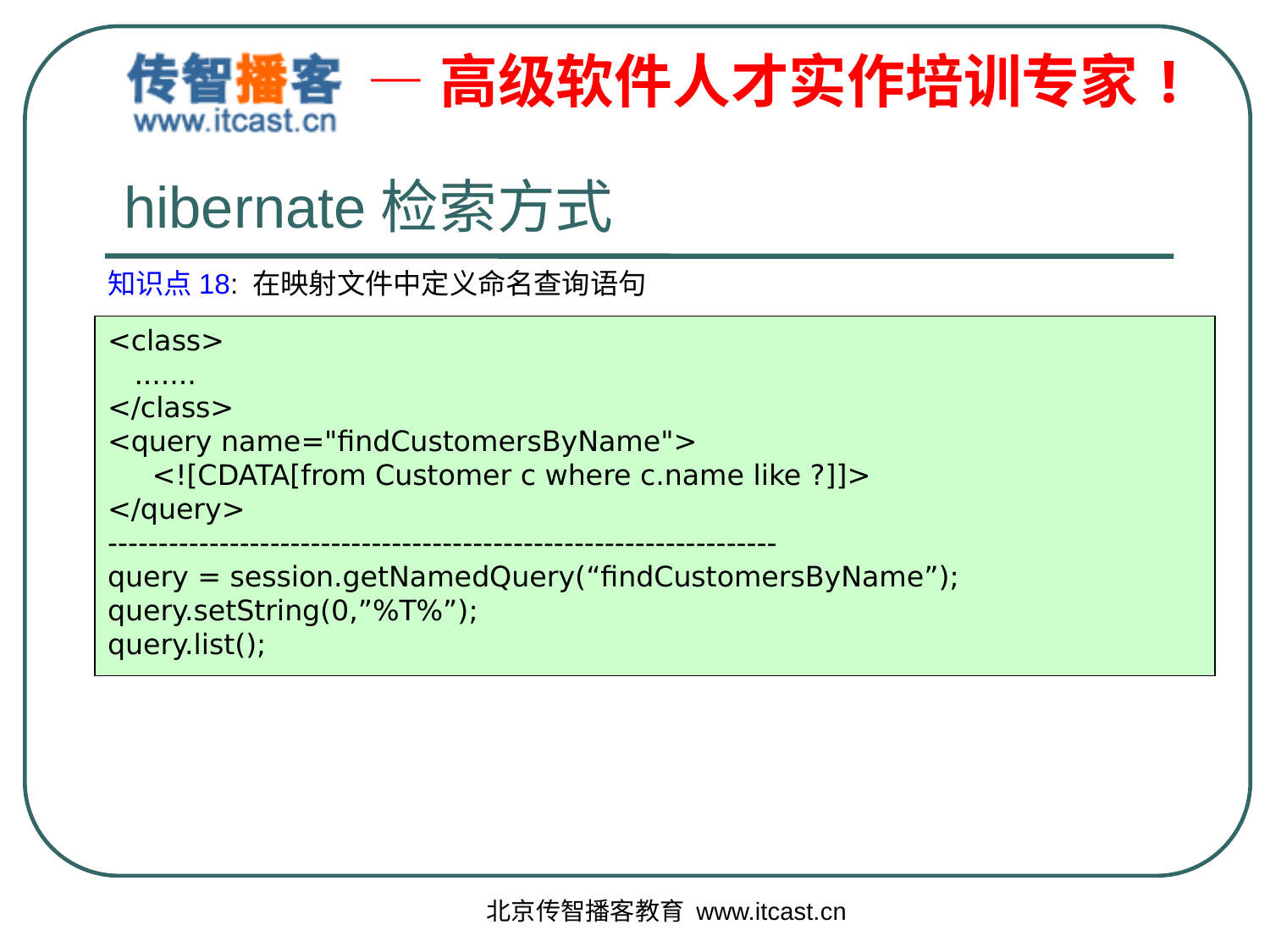

# hibernate检索方式
知识点18: 在映射文件中定义命名查询语句
<class>
   .......
</class>
<query name="findCustomersByName">
     <![CDATA[from Customer c where c.name like ?]]>
</query>
------------------------------------------------------------------
query = session.getNamedQuery(“findCustomersByName”);
query.setString(0,”%T%”);
query.list();
北京传智播客教育 www.itcast.cn